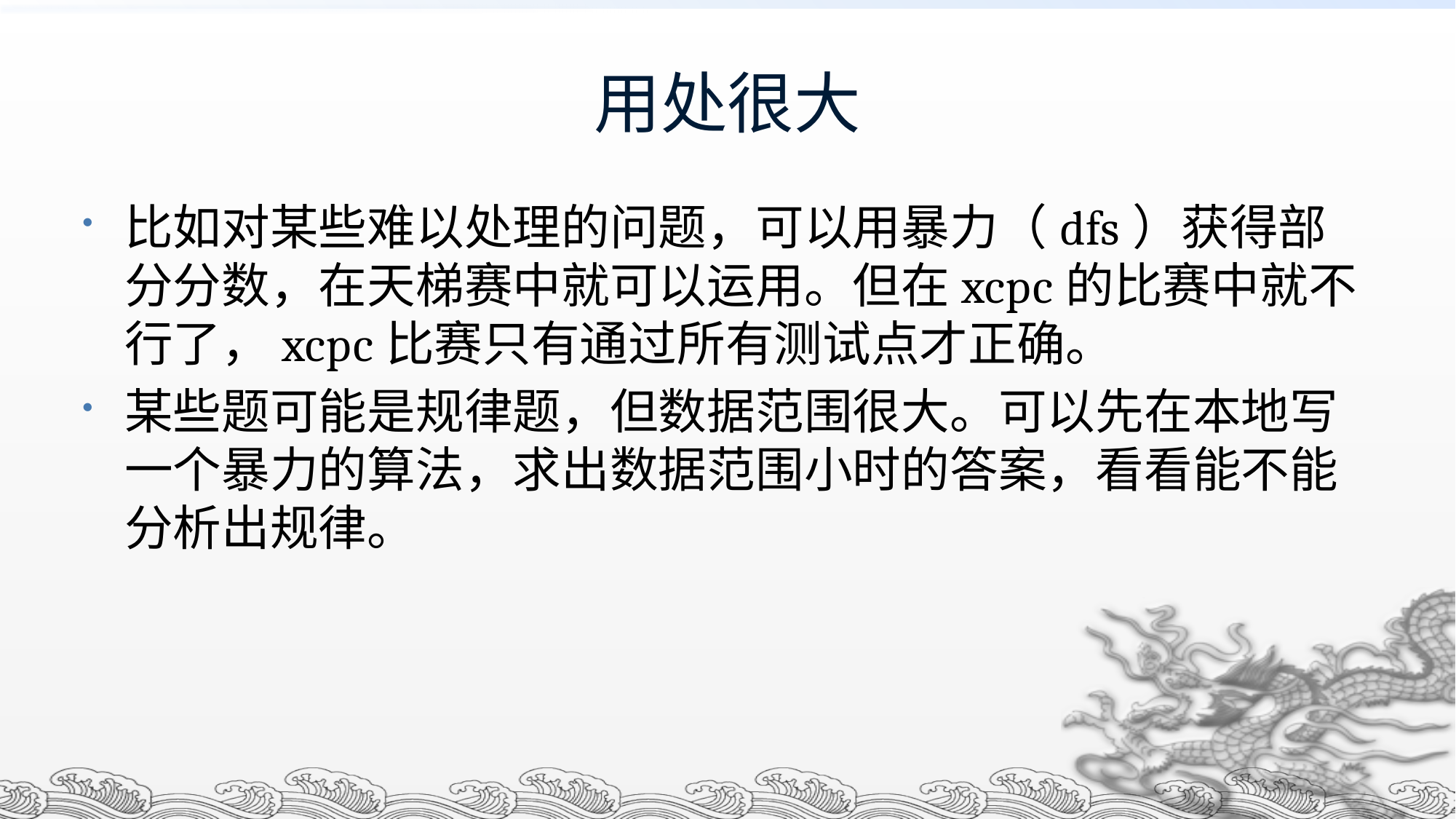

# 用处很大
比如对某些难以处理的问题，可以用暴力（dfs）获得部分分数，在天梯赛中就可以运用。但在xcpc的比赛中就不行了，xcpc比赛只有通过所有测试点才正确。
某些题可能是规律题，但数据范围很大。可以先在本地写一个暴力的算法，求出数据范围小时的答案，看看能不能分析出规律。